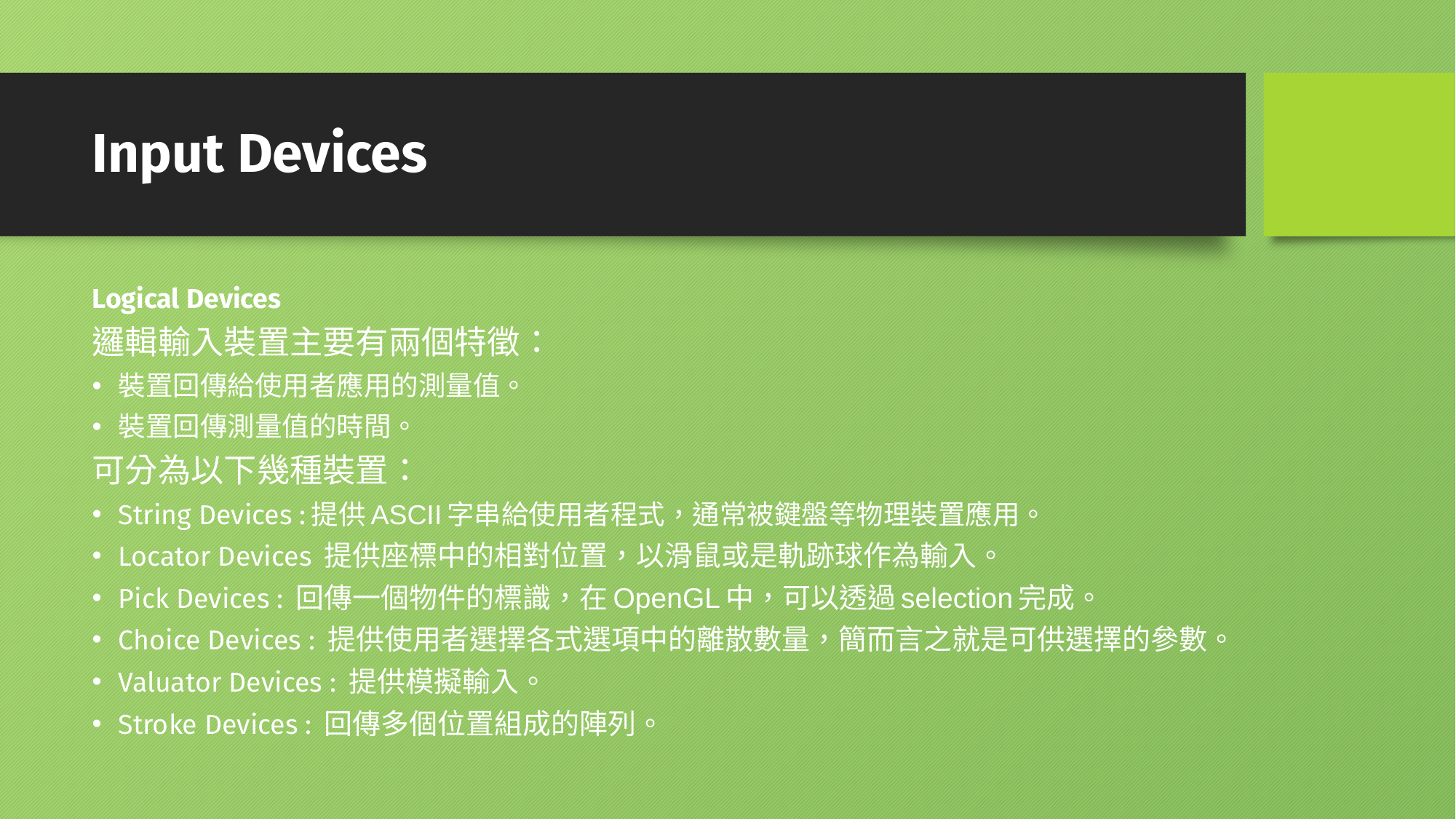

# Input Devices
Logical Devices
邏輯輸入裝置主要有兩個特徵：
裝置回傳給使用者應用的測量值。
裝置回傳測量值的時間。
可分為以下幾種裝置：
String Devices :提供ASCII字串給使用者程式，通常被鍵盤等物理裝置應用。
Locator Devices 提供座標中的相對位置，以滑鼠或是軌跡球作為輸入。
Pick Devices : 回傳一個物件的標識，在OpenGL中，可以透過selection完成。
Choice Devices : 提供使用者選擇各式選項中的離散數量，簡而言之就是可供選擇的參數。
Valuator Devices : 提供模擬輸入。
Stroke Devices : 回傳多個位置組成的陣列。